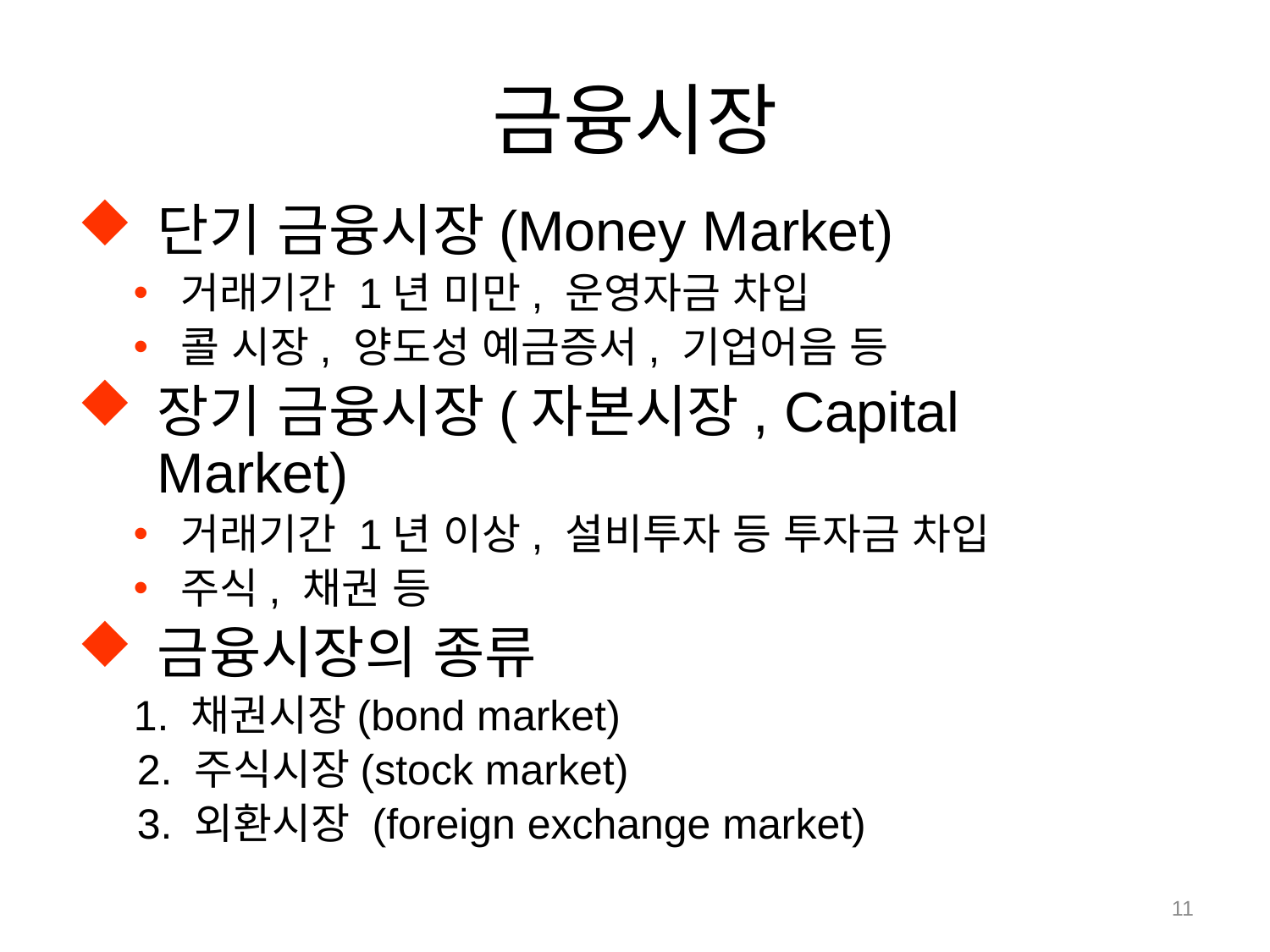

# 금융시장
단기 금융시장(Money Market)
거래기간 1년 미만, 운영자금 차입
콜 시장, 양도성 예금증서, 기업어음 등
장기 금융시장(자본시장, Capital Market)
거래기간 1년 이상, 설비투자 등 투자금 차입
주식, 채권 등
금융시장의 종류
      1. 채권시장(bond market)
     2. 주식시장(stock market)
     3. 외환시장 (foreign exchange market)
11